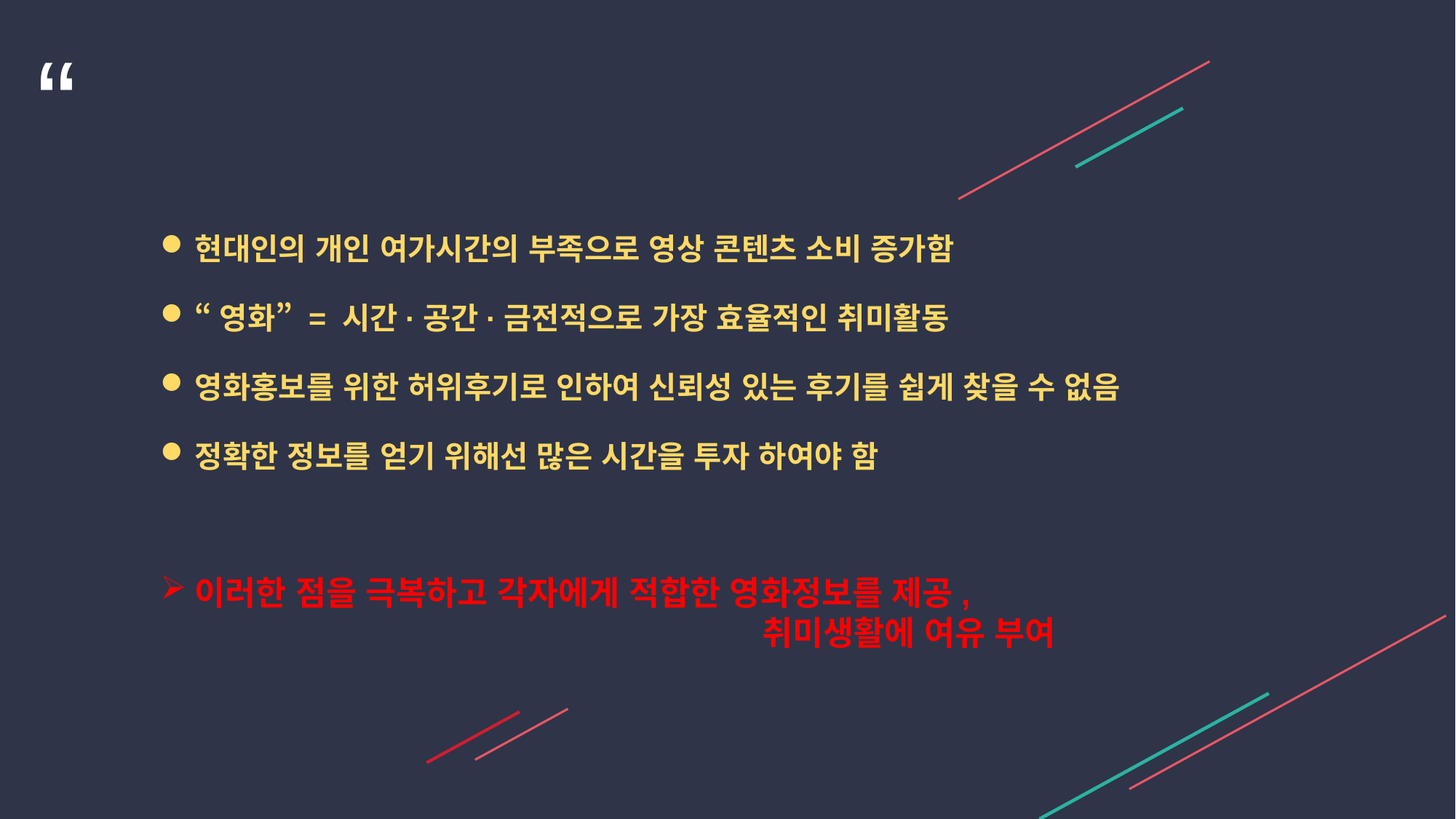

“
 03_개발 동기
현대인의 개인 여가시간의 부족으로 영상 콘텐츠 소비 증가함

“영화” = 시간·공간·금전적으로 가장 효율적인 취미활동

영화홍보를 위한 허위후기로 인하여 신뢰성 있는 후기를 쉽게 찾을 수 없음

정확한 정보를 얻기 위해선 많은 시간을 투자 하여야 함

이러한 점을 극복하고 각자에게 적합한 영화정보를 제공,
                                                                취미생활에 여유 부여